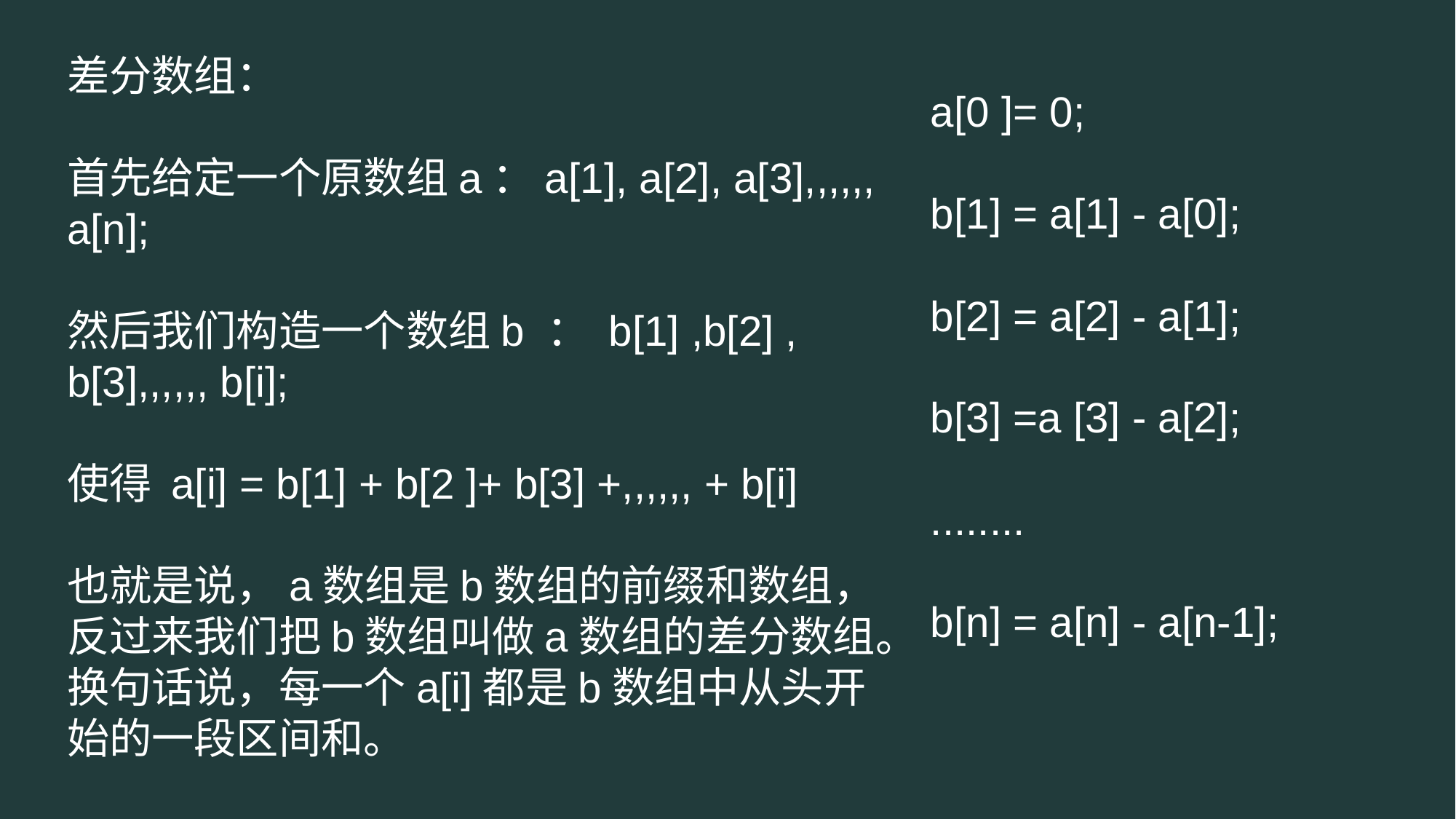

差分数组：

首先给定一个原数组a：a[1], a[2], a[3],,,,,, a[n];

然后我们构造一个数组b ： b[1] ,b[2] , b[3],,,,,, b[i];

使得 a[i] = b[1] + b[2 ]+ b[3] +,,,,,, + b[i]

也就是说，a数组是b数组的前缀和数组，反过来我们把b数组叫做a数组的差分数组。换句话说，每一个a[i]都是b数组中从头开始的一段区间和。
a[0 ]= 0;

b[1] = a[1] - a[0];

b[2] = a[2] - a[1];

b[3] =a [3] - a[2];

........

b[n] = a[n] - a[n-1];